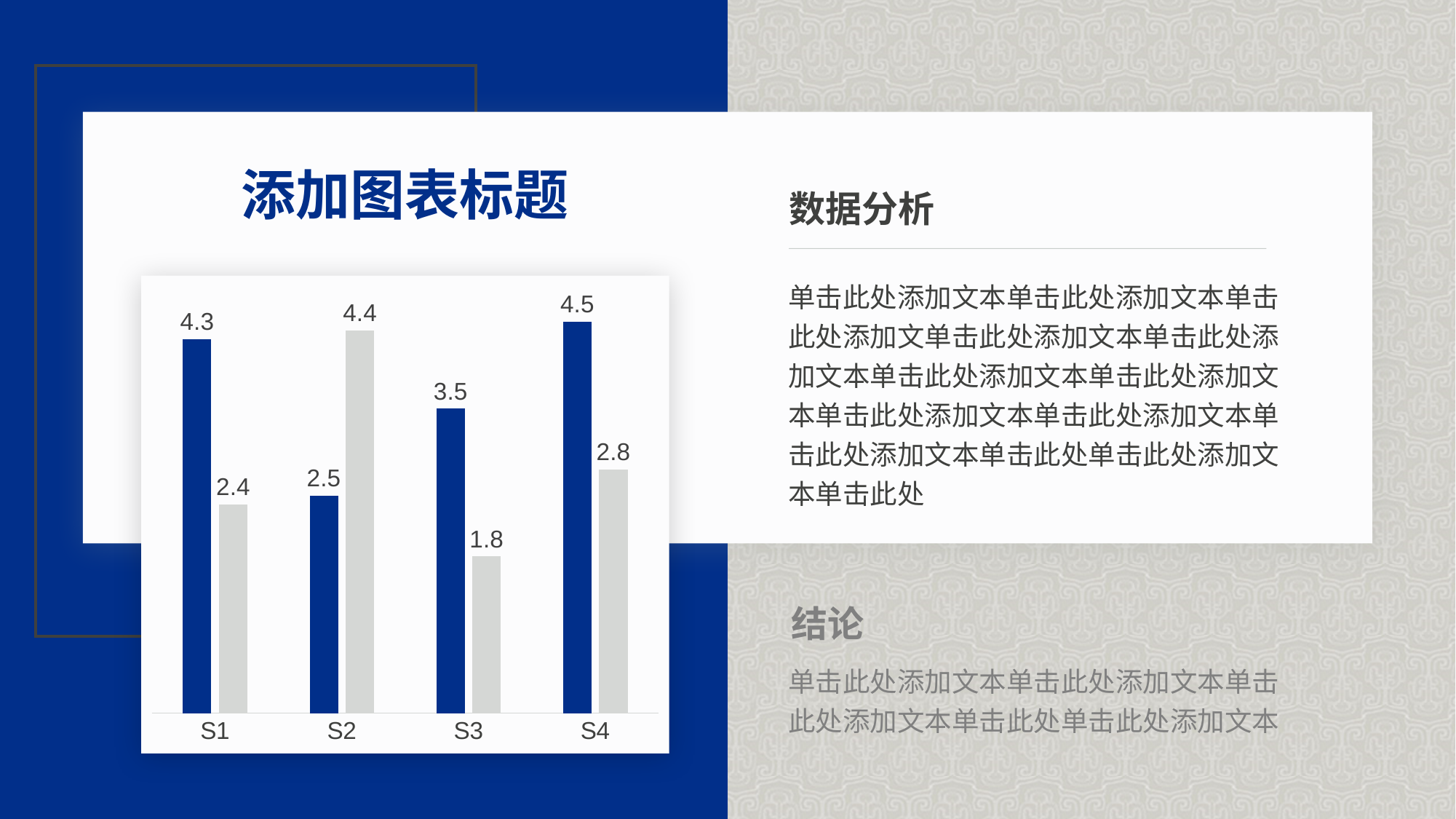

添加图表标题
数据分析

### Chart

| Category | T1 | T2 |
|---|---|---|
| S1 | 4.3 | 2.4 |
| S2 | 2.5 | 4.4 |
| S3 | 3.5 | 1.8 |
| S4 | 4.5 | 2.8 |
单击此处添加文本单击此处添加文本单击此处添加文单击此处添加文本单击此处添加文本单击此处添加文本单击此处添加文本单击此处添加文本单击此处添加文本单击此处添加文本单击此处单击此处添加文本单击此处

结论
单击此处添加文本单击此处添加文本单击此处添加文本单击此处单击此处添加文本